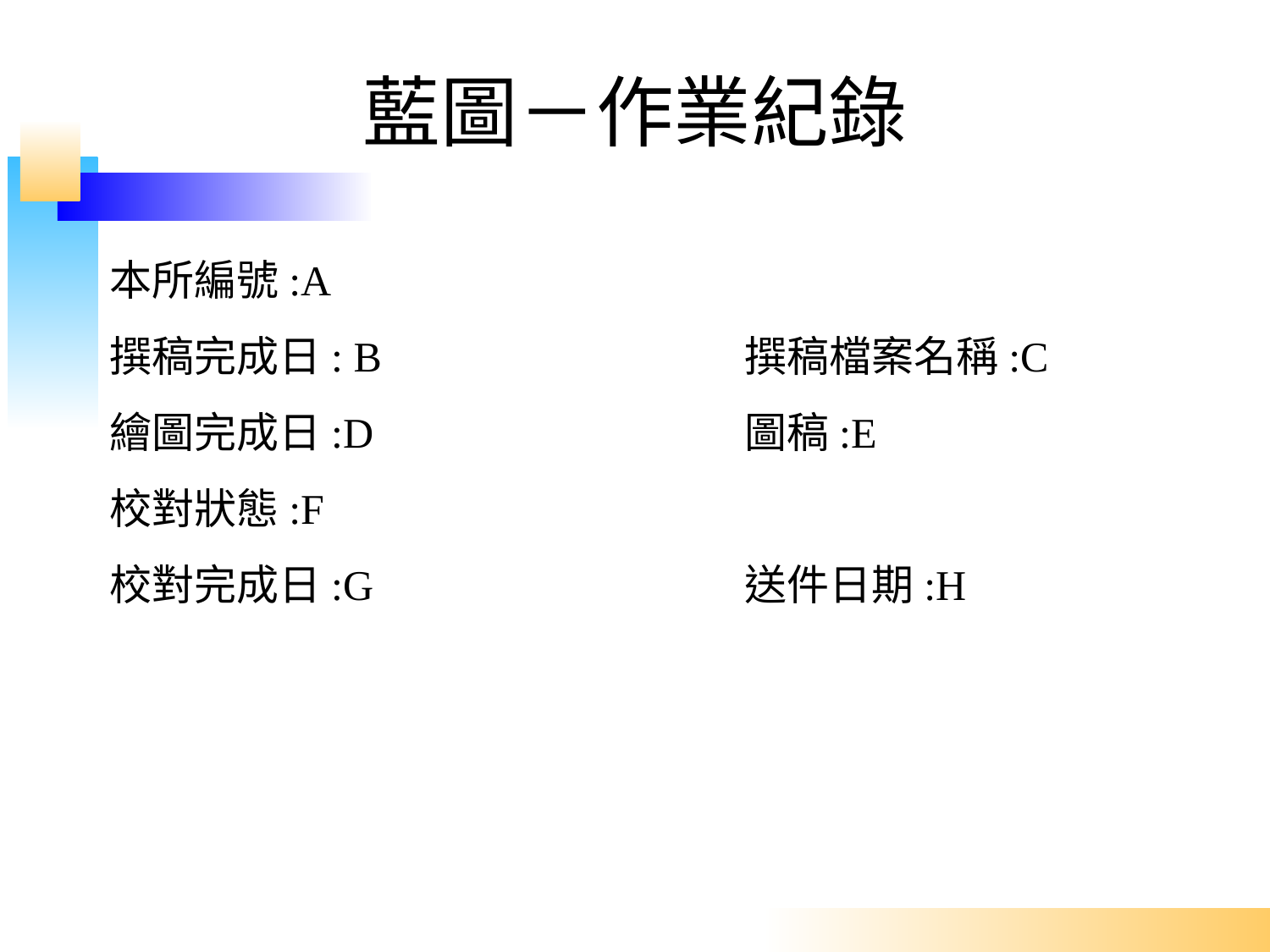

# 藍圖－作業紀錄
本所編號:A
撰稿完成日: B			撰稿檔案名稱:C
繪圖完成日:D			圖稿:E
校對狀態:F
校對完成日:G			送件日期:H